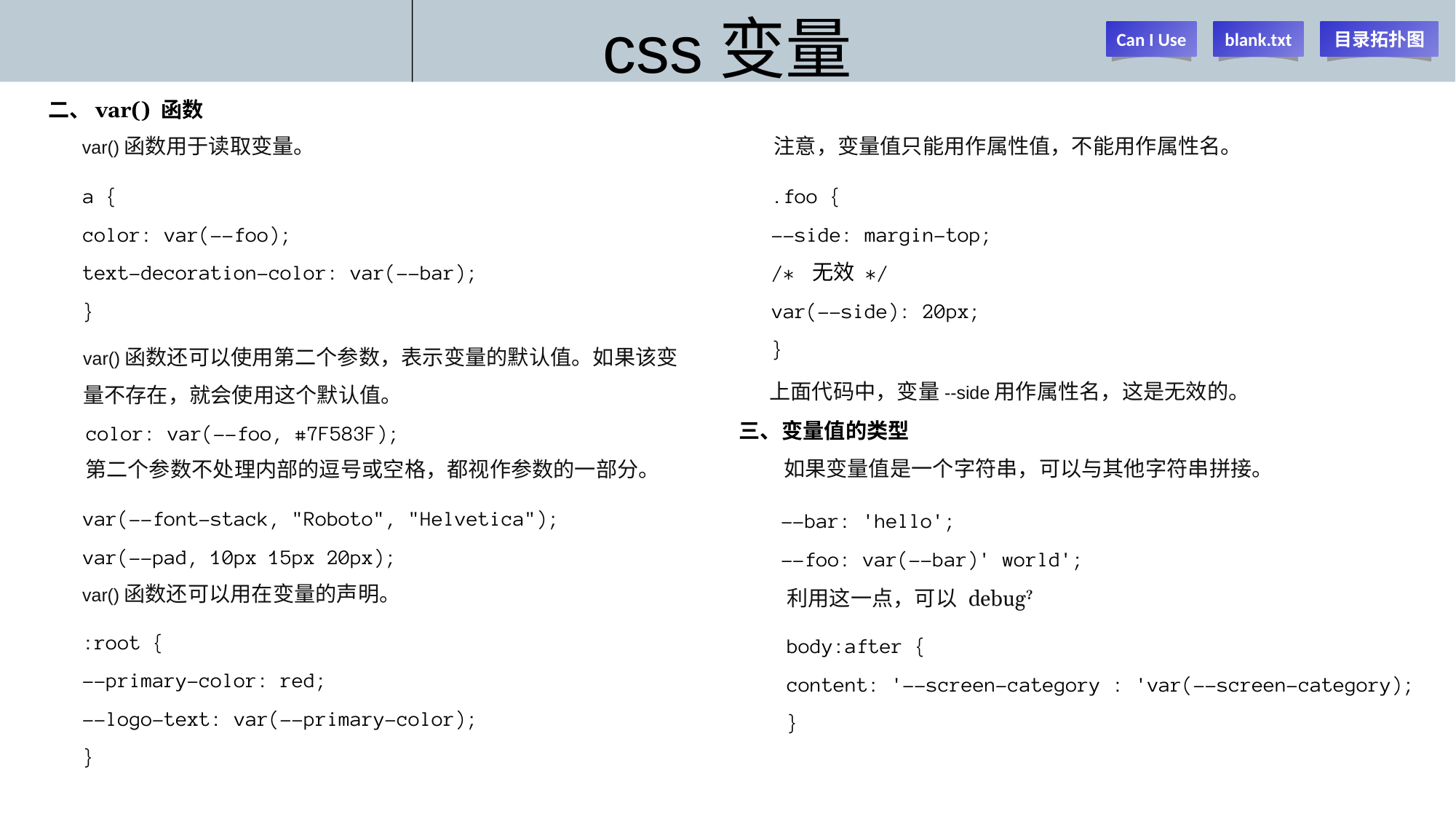

# css变量
Can I Use

blank.txt

目录拓扑图

二、var() 函数
注意，变量值只能用作属性值，不能用作属性名。
var()函数用于读取变量。
.foo {
--side: margin-top;
/* 无效 */
var(--side): 20px;
}
a {
color: var(--foo);
text-decoration-color: var(--bar);
}
var()函数还可以使用第二个参数，表示变量的默认值。如果该变量不存在，就会使用这个默认值。
上面代码中，变量--side用作属性名，这是无效的。
三、变量值的类型
color: var(--foo, #7F583F);
如果变量值是一个字符串，可以与其他字符串拼接。
第二个参数不处理内部的逗号或空格，都视作参数的一部分。
var(--font-stack, "Roboto", "Helvetica");
var(--pad, 10px 15px 20px);
--bar: 'hello';
--foo: var(--bar)' world';
var()函数还可以用在变量的声明。
利用这一点，可以 debug?
:root {
--primary-color: red;
--logo-text: var(--primary-color);
}
body:after {
content: '--screen-category : 'var(--screen-category);
}